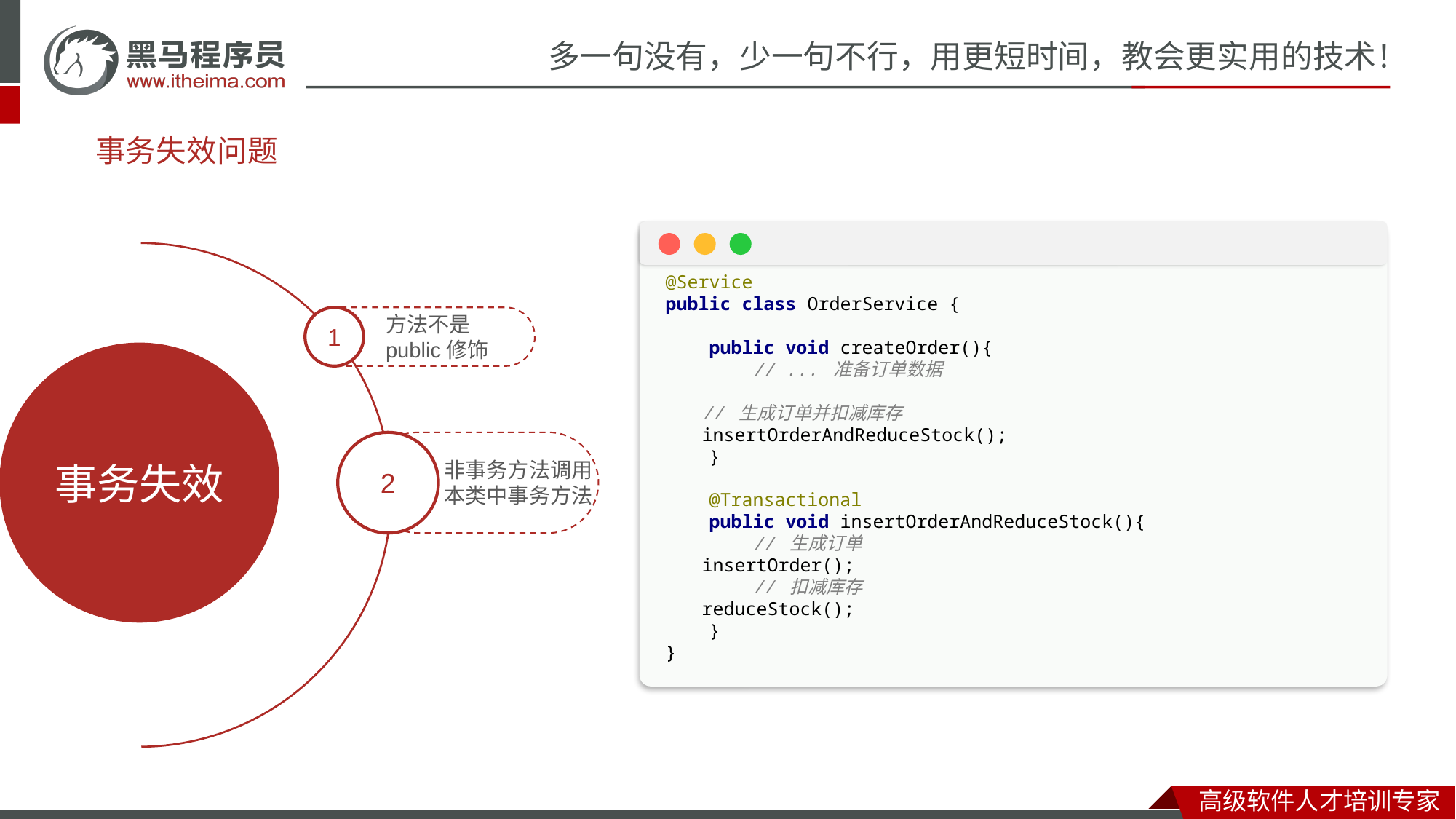

@Nullable
protected TransactionAttribute computeTransactionAttribute(
	Method method, @Nullable Class<?> targetClass) {
   // Don't allow non-public methods, as configured.
   if (allowPublicMethodsOnly() &&
		!Modifier.isPublic(method.getModifiers())) {
      return null;
   }
   // ...
   return null;
}

AbstractFallbackTransactionAttributeSource
事务失效问题

@Service
public class OrderService {
    public void createOrder(){
        // ... 准备订单数据
        // 生成订单并扣减库存
        insertOrderAndReduceStock();
    }
    @Transactional
    public void insertOrderAndReduceStock(){
        // 生成订单
        insertOrder();
        // 扣减库存
        reduceStock();
    }
}

方法不是public修饰

1
事务失效
2

非事务方法调用本类中事务方法
3

@Service
public class OrderService {
    @Transactional
    public void createOrder(){
        // ... 准备订单数据
        try {
            // 生成订单
            insertOrder();
            // 扣减库存
            reduceStock();
        } catch (Exception e) {
            // ...
        }
    }
}